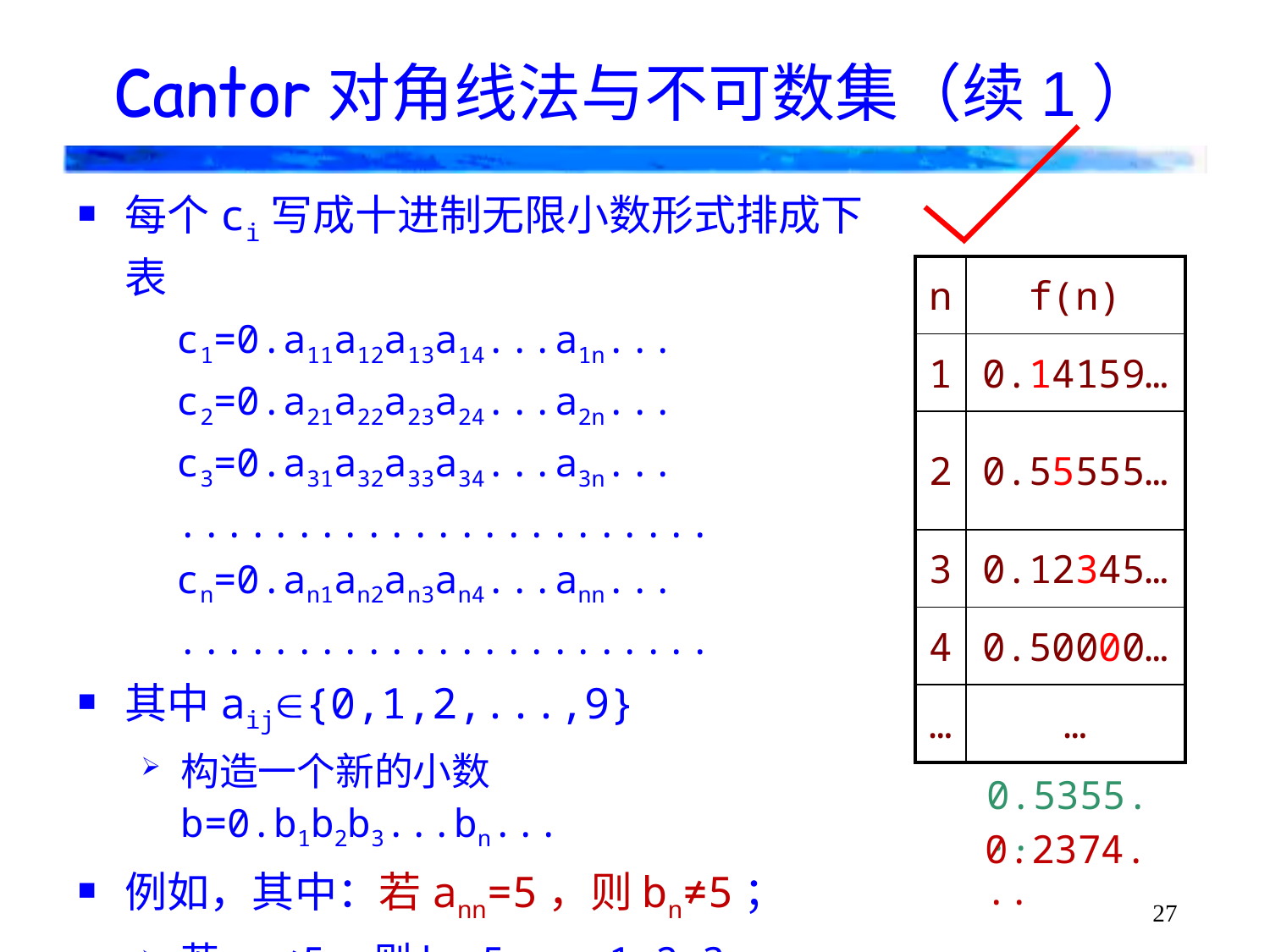

# Cantor对角线法与不可数集（续1）
每个ci写成十进制无限小数形式排成下表
c1=0.a11a12a13a14...a1n...
c2=0.a21a22a23a24...a2n...
c3=0.a31a32a33a34...a3n...
.......................
cn=0.an1an2an3an4...ann...
.......................
其中aij∈{0,1,2,...,9}
构造一个新的小数 b=0.b1b2b3...bn...
例如，其中：若ann=5，则bn≠5；
若ann≠5，则bn=5，n=1,2,3,…
显然，b∈[0,1]，但∀n∈N，b≠cn，矛盾
| n | f(n) |
| --- | --- |
| 1 | 0.14159… |
| 2 | 0.55555… |
| 3 | 0.12345… |
| 4 | 0.50000… |
| … | … |
0.5355...
0.2374...
27